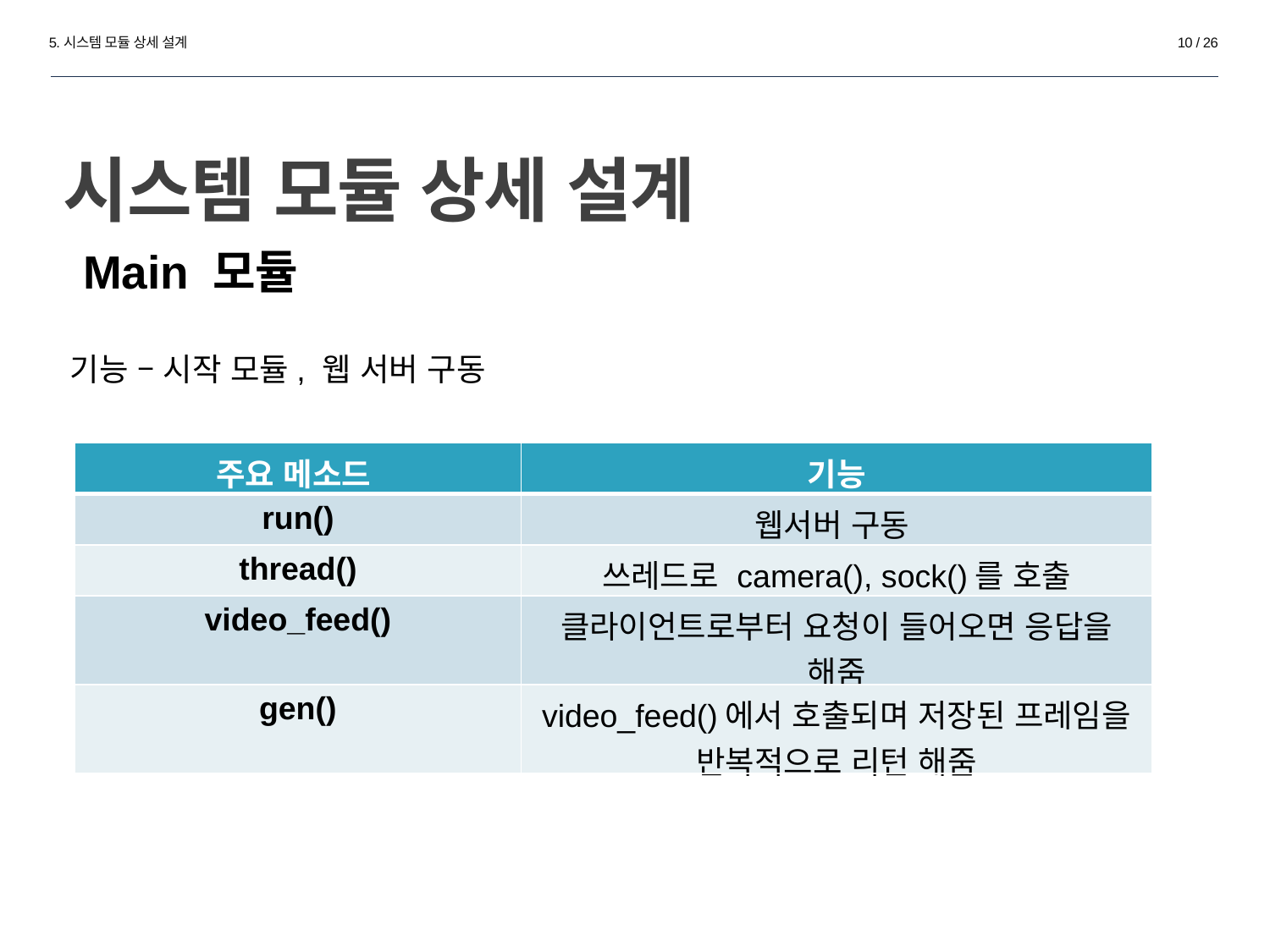

5.시스템 모듈 상세 설계
10 / 26
시스템 모듈 상세 설계
# Main 모듈
기능 – 시작 모듈, 웹 서버 구동
| 주요 메소드 | 기능 |
| --- | --- |
| run() | 웹서버 구동 |
| thread() | 쓰레드로 camera(), sock()를 호출 |
| video\_feed() | 클라이언트로부터 요청이 들어오면 응답을 해줌 |
| gen() | video\_feed()에서 호출되며 저장된 프레임을 반복적으로 리턴 해줌 |